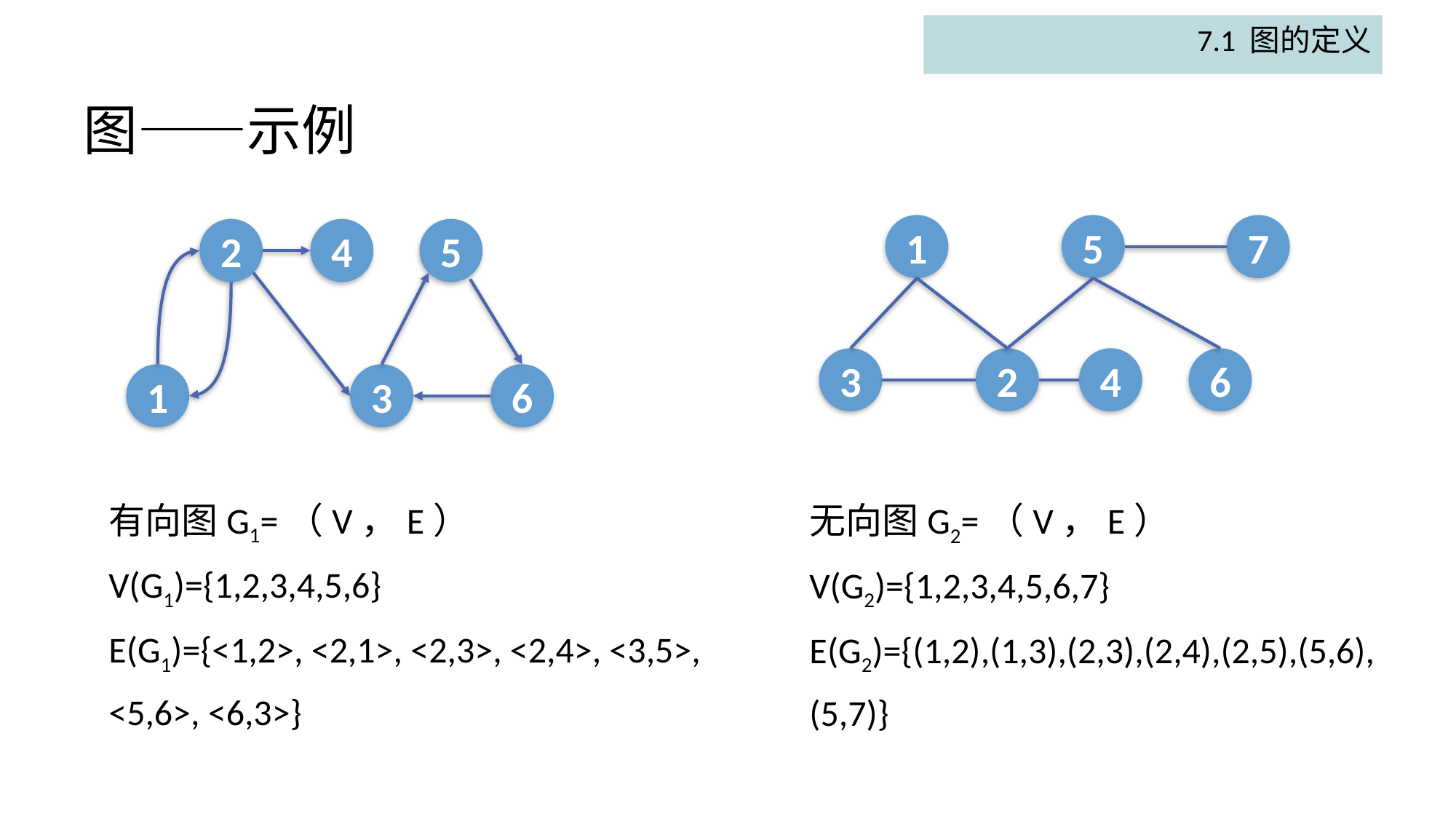

7.1 图的定义
# 图——示例
1
5
7
3
2
4
6
2
4
5
1
3
6
有向图G1=（V，E）
V(G1)={1,2,3,4,5,6}
E(G1)={<1,2>, <2,1>, <2,3>, <2,4>, <3,5>, <5,6>, <6,3>}

无向图G2=（V，E）
V(G2)={1,2,3,4,5,6,7}
E(G2)={(1,2),(1,3),(2,3),(2,4),(2,5),(5,6),(5,7)}